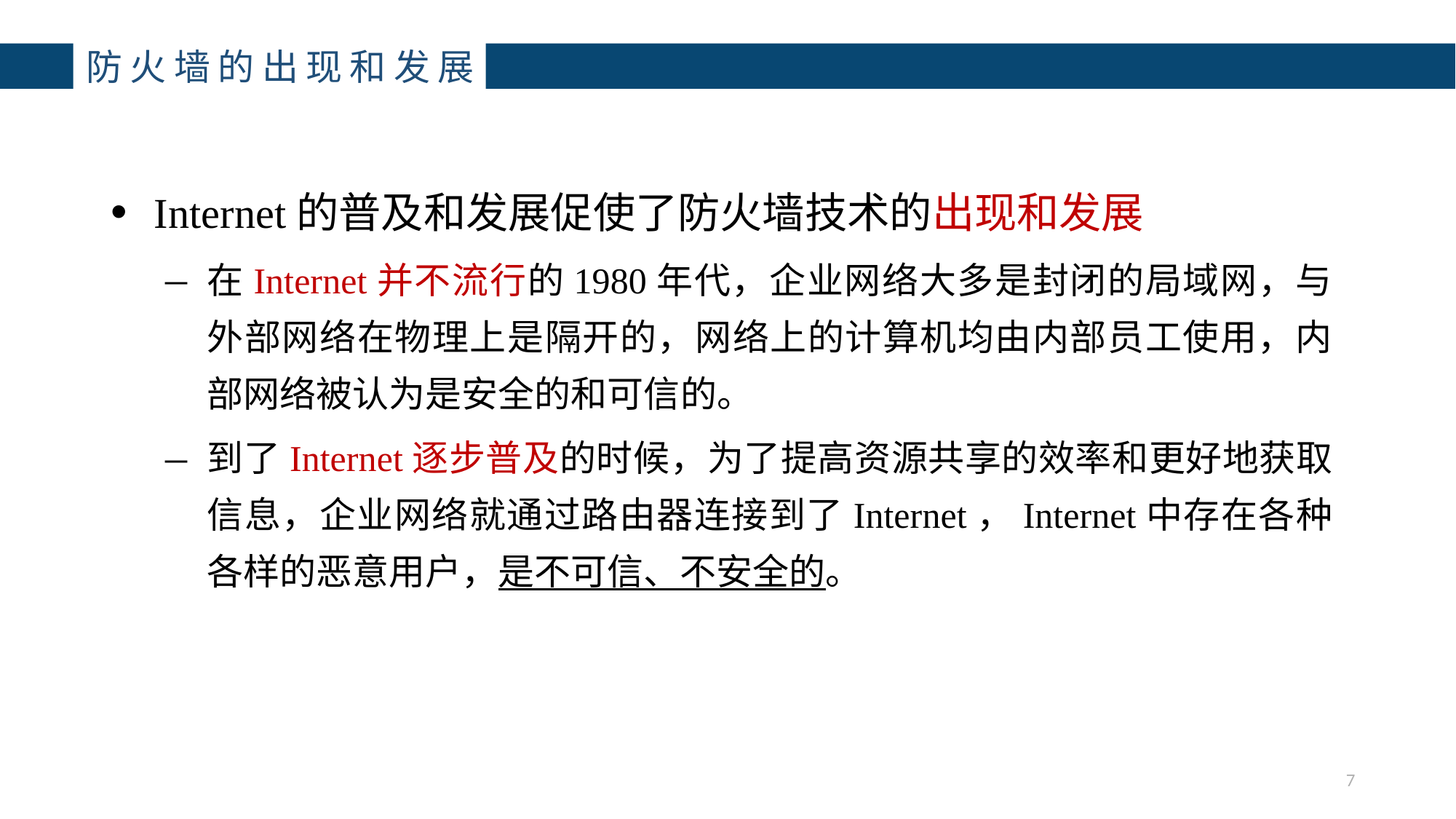

防火墙的出现和发展
Internet的普及和发展促使了防火墙技术的出现和发展
在Internet并不流行的1980年代，企业网络大多是封闭的局域网，与外部网络在物理上是隔开的，网络上的计算机均由内部员工使用，内部网络被认为是安全的和可信的。
到了Internet逐步普及的时候，为了提高资源共享的效率和更好地获取信息，企业网络就通过路由器连接到了Internet，Internet中存在各种各样的恶意用户，是不可信、不安全的。
7